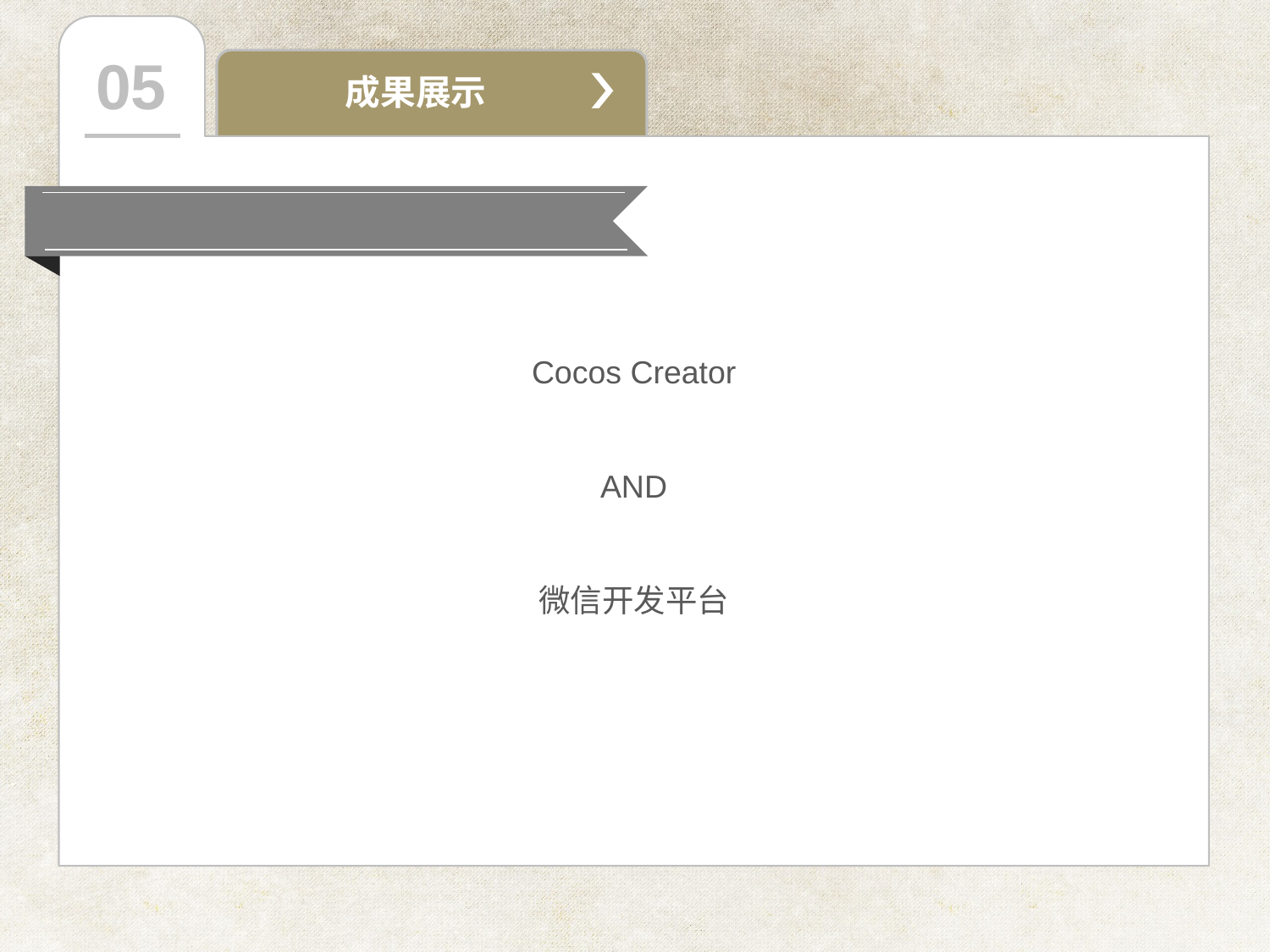

#
05

成果展示

Cocos Creator

AND

微信开发平台